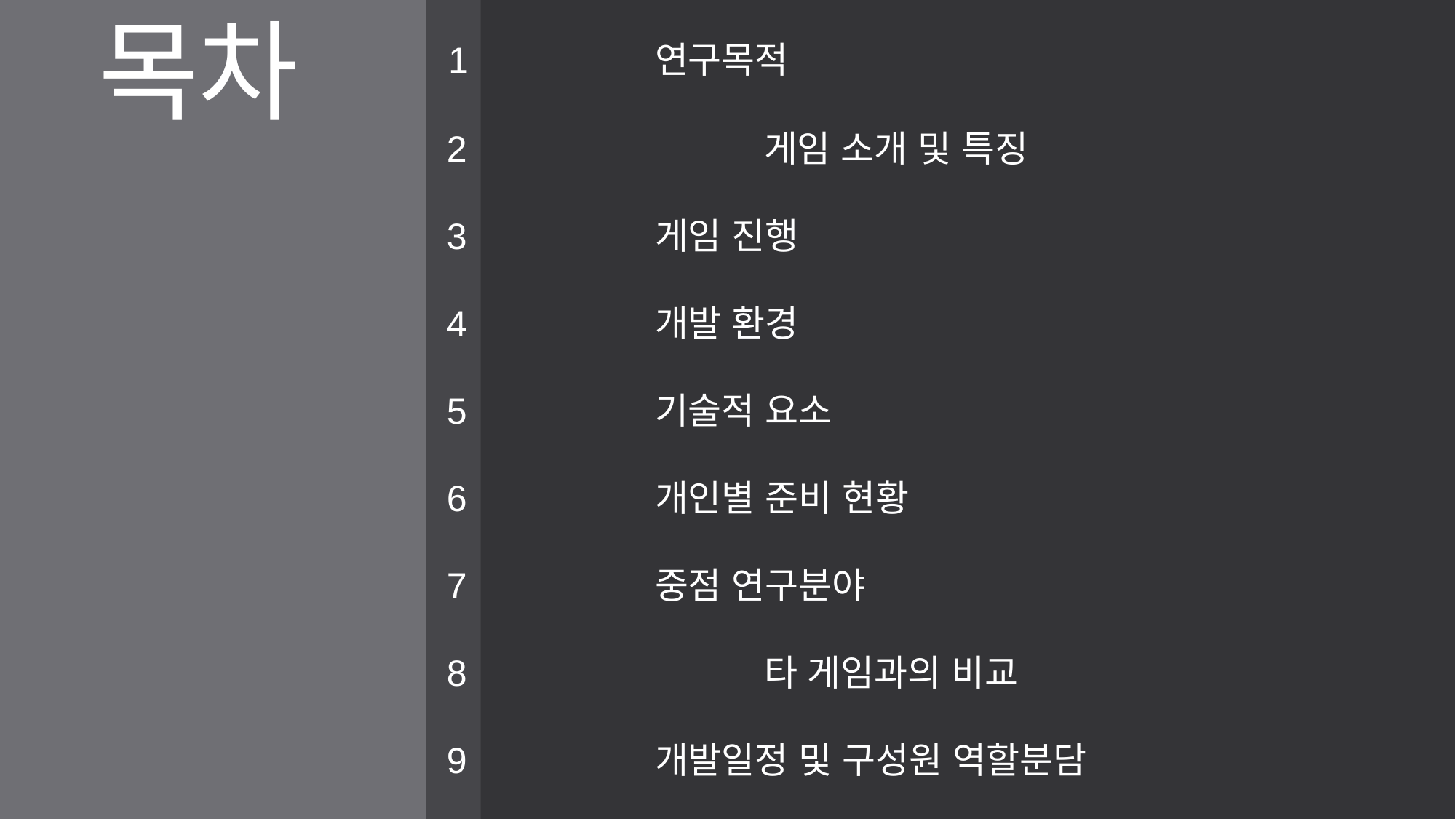

# 목차
 1  		연구목적

 2 			게임 소개 및 특징

 3  		게임 진행

 4  		개발 환경

 5  		기술적 요소

 6  		개인별 준비 현황

 7  		중점 연구분야

 8 			타 게임과의 비교

 9   		개발일정 및 구성원 역할분담